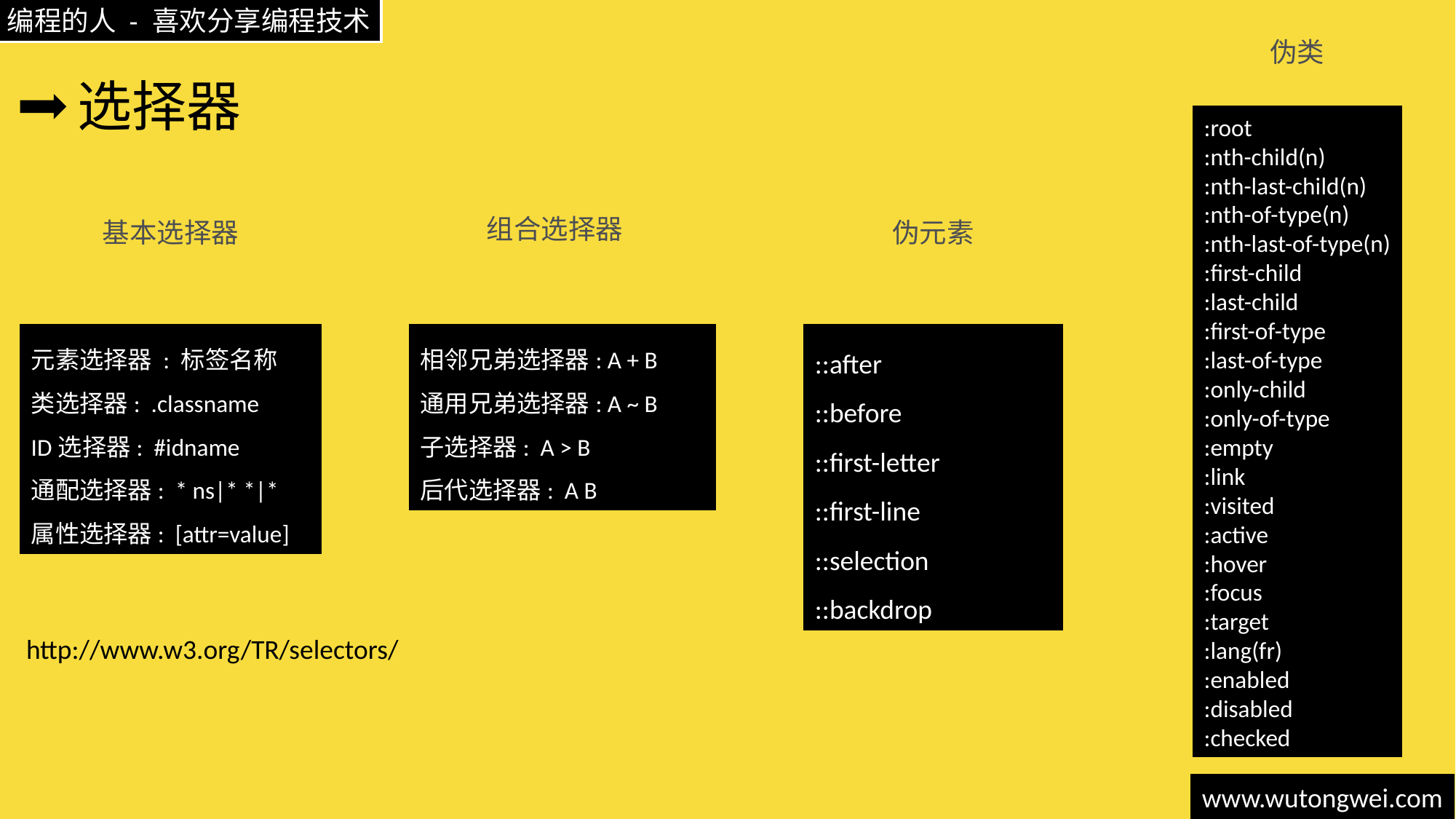

伪类
# 选择器
:root
:nth-child(n)
:nth-last-child(n)
:nth-of-type(n)
:nth-last-of-type(n)
:first-child
:last-child
:first-of-type
:last-of-type
:only-child
:only-of-type
:empty
:link
:visited
:active
:hover
:focus
:target
:lang(fr)
:enabled
:disabled
:checked
组合选择器
基本选择器
伪元素
元素选择器 : 标签名称
类选择器:  .classname
ID选择器:  #idname
通配选择器:  * ns|* *|*
属性选择器:  [attr=value]
相邻兄弟选择器: A + B
通用兄弟选择器: A ~ B
子选择器:  A > B
后代选择器:  A B
::after
::before
::first-letter
::first-line
::selection
::backdrop
http://www.w3.org/TR/selectors/